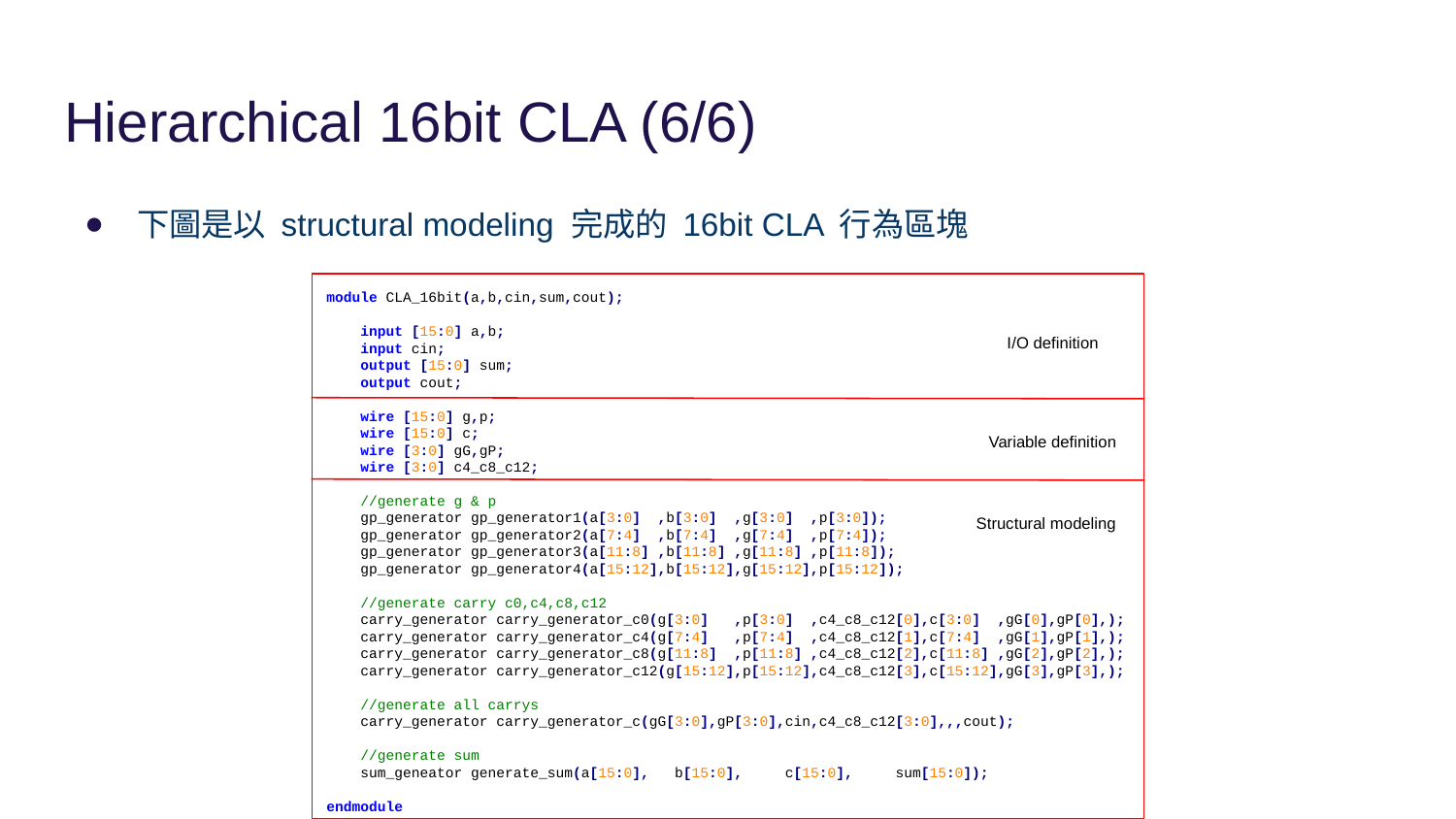

# Hierarchical 16bit CLA (6/6)

下圖是以 structural modeling 完成的 16bit CLA 行為區塊
module CLA_16bit(a,b,cin,sum,cout);

    input [15:0] a,b;
    input cin;
    output [15:0] sum;
    output cout;

    wire [15:0] g,p;
    wire [15:0] c;
    wire [3:0] gG,gP;
    wire [3:0] c4_c8_c12;

    //generate g & p
    gp_generator gp_generator1(a[3:0]  ,b[3:0]  ,g[3:0]  ,p[3:0]);
    gp_generator gp_generator2(a[7:4]  ,b[7:4]  ,g[7:4]  ,p[7:4]);
    gp_generator gp_generator3(a[11:8] ,b[11:8] ,g[11:8] ,p[11:8]);
    gp_generator gp_generator4(a[15:12],b[15:12],g[15:12],p[15:12]);

    //generate carry c0,c4,c8,c12
    carry_generator carry_generator_c0(g[3:0]   ,p[3:0]  ,c4_c8_c12[0],c[3:0]  ,gG[0],gP[0],);
    carry_generator carry_generator_c4(g[7:4]   ,p[7:4]  ,c4_c8_c12[1],c[7:4]  ,gG[1],gP[1],);
    carry_generator carry_generator_c8(g[11:8]  ,p[11:8] ,c4_c8_c12[2],c[11:8] ,gG[2],gP[2],);
    carry_generator carry_generator_c12(g[15:12],p[15:12],c4_c8_c12[3],c[15:12],gG[3],gP[3],);

    //generate all carrys
    carry_generator carry_generator_c(gG[3:0],gP[3:0],cin,c4_c8_c12[3:0],,,cout);

    //generate sum
    sum_geneator generate_sum(a[15:0],   b[15:0],     c[15:0],     sum[15:0]);

endmodule
I/O definition
Variable definition
Structural modeling